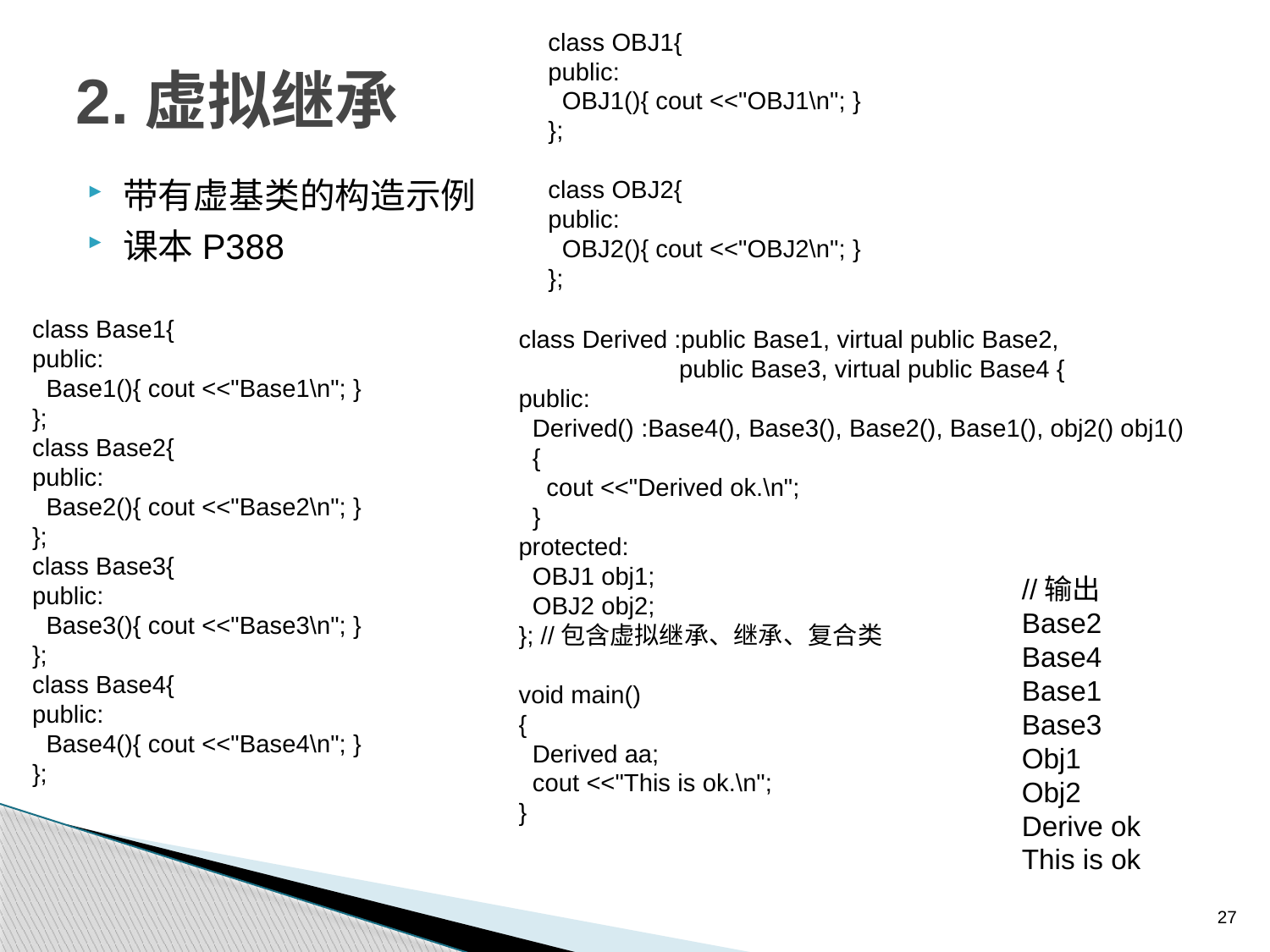

class OBJ1{
public:
  OBJ1(){ cout <<"OBJ1\n"; }
};

class OBJ2{
public:
  OBJ2(){ cout <<"OBJ2\n"; }
};
# 2.虚拟继承
带有虚基类的构造示例
课本P388

class Base1{
public:
  Base1(){ cout <<"Base1\n"; }
};
class Base2{
public:
  Base2(){ cout <<"Base2\n"; }
};
class Base3{
public:
  Base3(){ cout <<"Base3\n"; }
};
class Base4{
public:
  Base4(){ cout <<"Base4\n"; }
};
class Derived :public Base1, virtual public Base2,
                       public Base3, virtual public Base4 {
public:
  Derived() :Base4(), Base3(), Base2(), Base1(), obj2() obj1()
  {
    cout <<"Derived ok.\n";
  }
protected:
  OBJ1 obj1;
  OBJ2 obj2;
}; //包含虚拟继承、继承、复合类

void main()
{
  Derived aa;
  cout <<"This is ok.\n";
}
//输出
Base2
Base4
Base1
Base3
Obj1
Obj2
Derive ok
This is ok
27